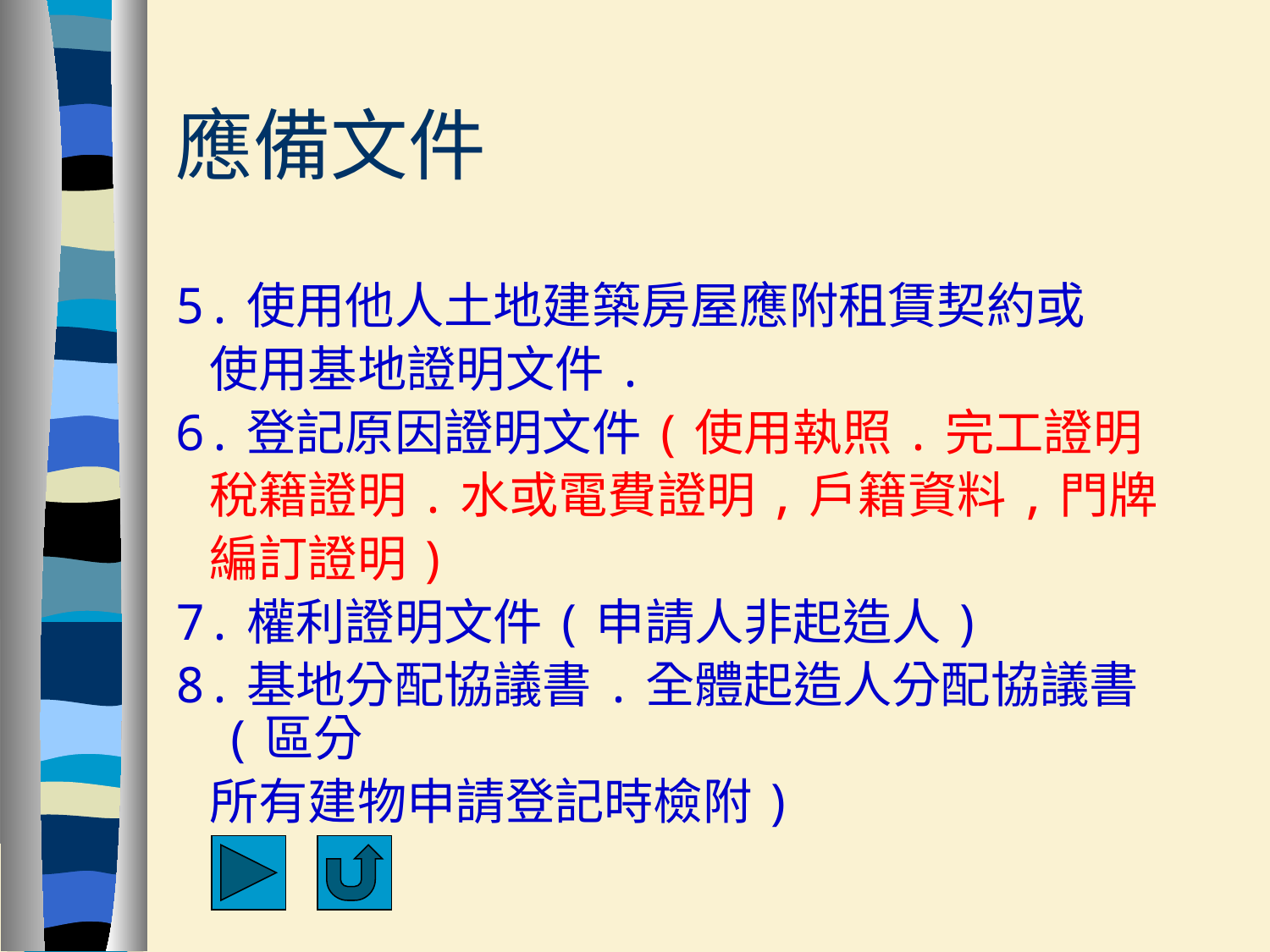

# 應備文件
5.使用他人土地建築房屋應附租賃契約或
  使用基地證明文件.
6.登記原因證明文件(使用執照.完工證明
  稅籍證明.水或電費證明,戶籍資料,門牌
  編訂證明)
7.權利證明文件(申請人非起造人)
8.基地分配協議書.全體起造人分配協議書(區分
  所有建物申請登記時檢附)